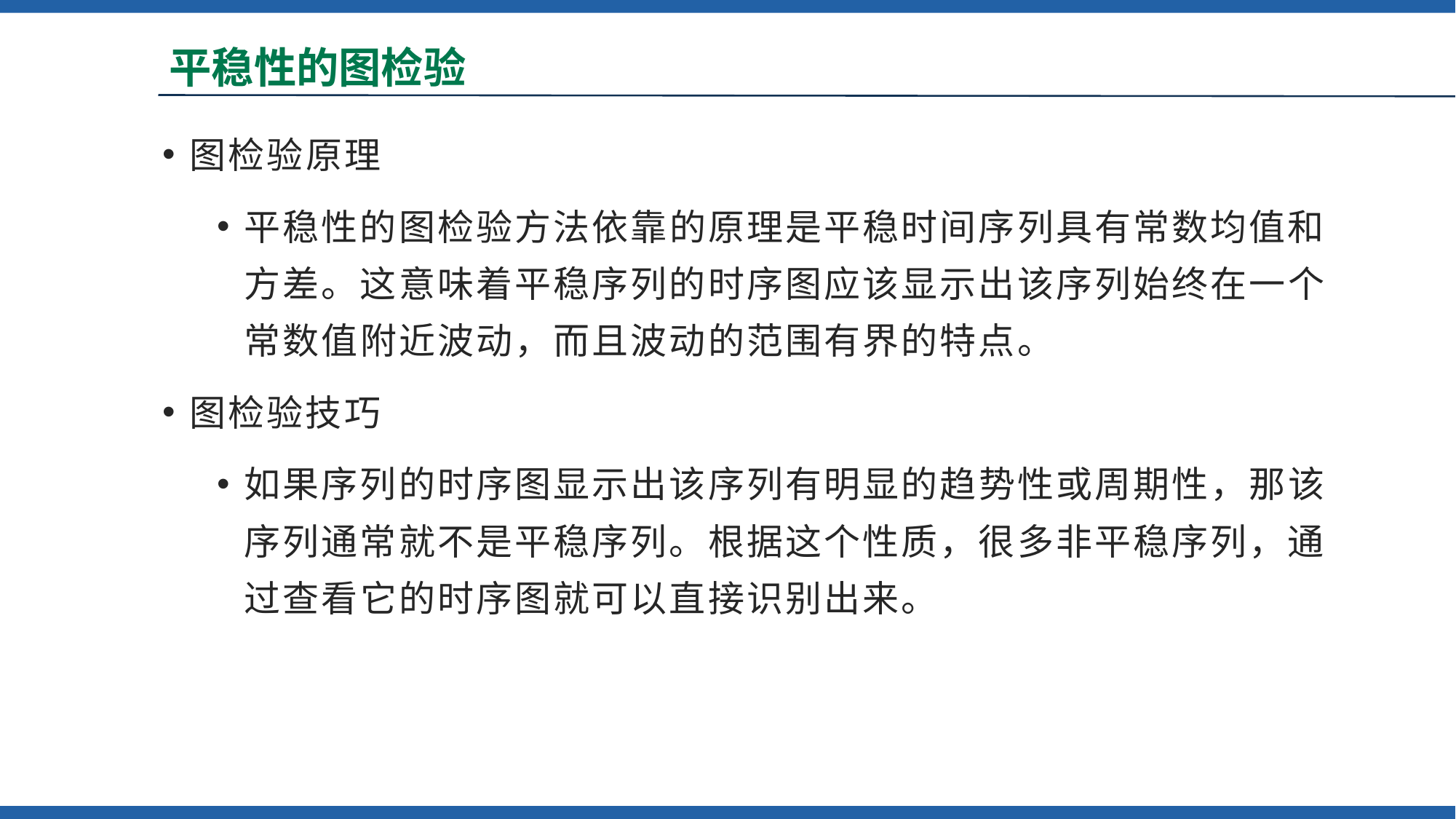

# 平稳性的图检验
图检验原理
平稳性的图检验方法依靠的原理是平稳时间序列具有常数均值和方差。这意味着平稳序列的时序图应该显示出该序列始终在一个常数值附近波动，而且波动的范围有界的特点。
图检验技巧
如果序列的时序图显示出该序列有明显的趋势性或周期性，那该序列通常就不是平稳序列。根据这个性质，很多非平稳序列，通过查看它的时序图就可以直接识别出来。